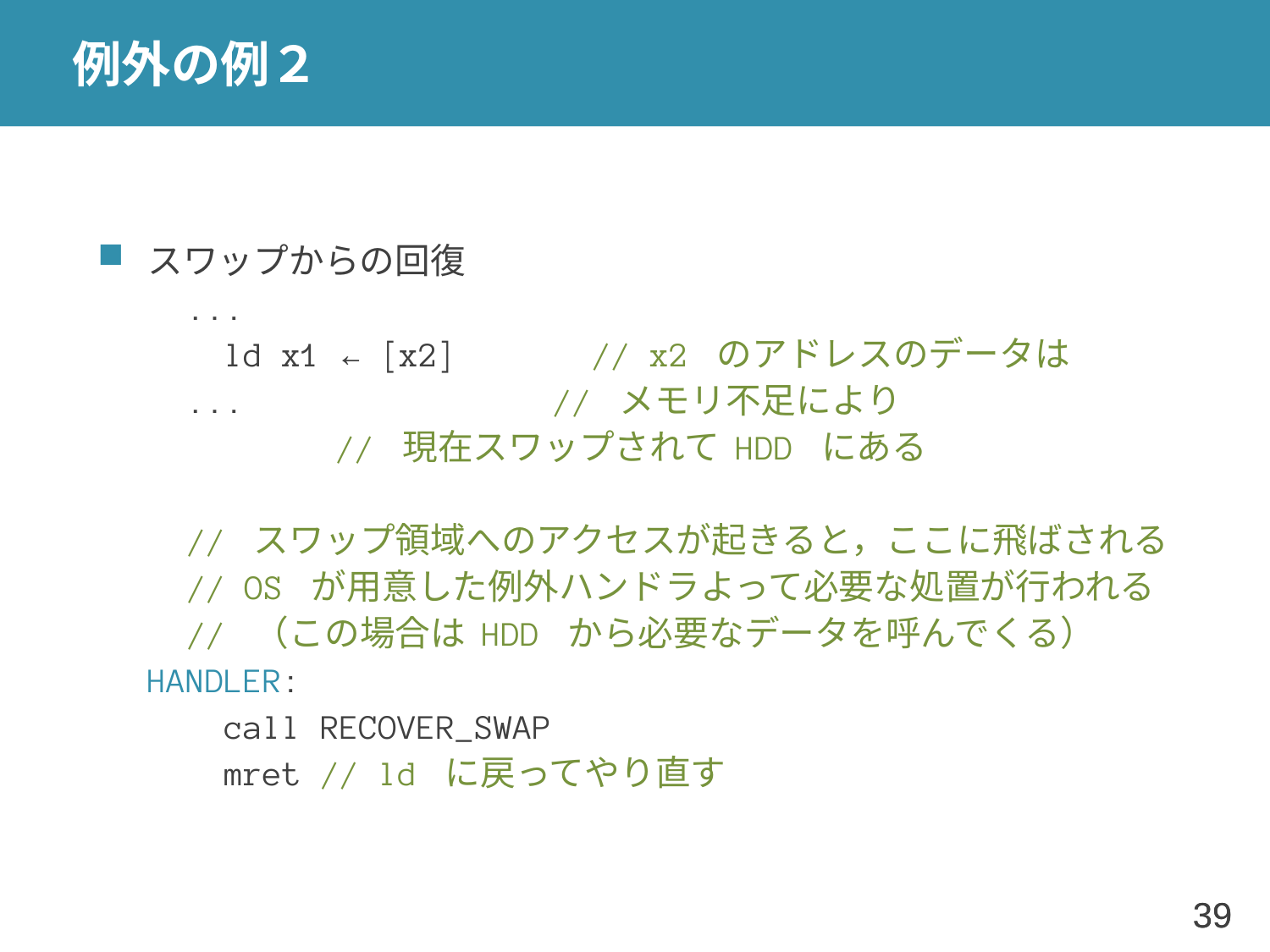

# 例外の例２
スワップからの回復
    ...
    ld x1 ← [x2]       // x2 のアドレスのデータは
    ...                // メモリ不足により
                       // 現在スワップされて HDD にある
    // スワップ領域へのアクセスが起きると，ここに飛ばされる
    // OS が用意した例外ハンドラよって必要な処置が行われる
    // （この場合は HDD から必要なデータを呼んでくる）
HANDLER:
    call RECOVER_SWAP
    mret // ld に戻ってやり直す